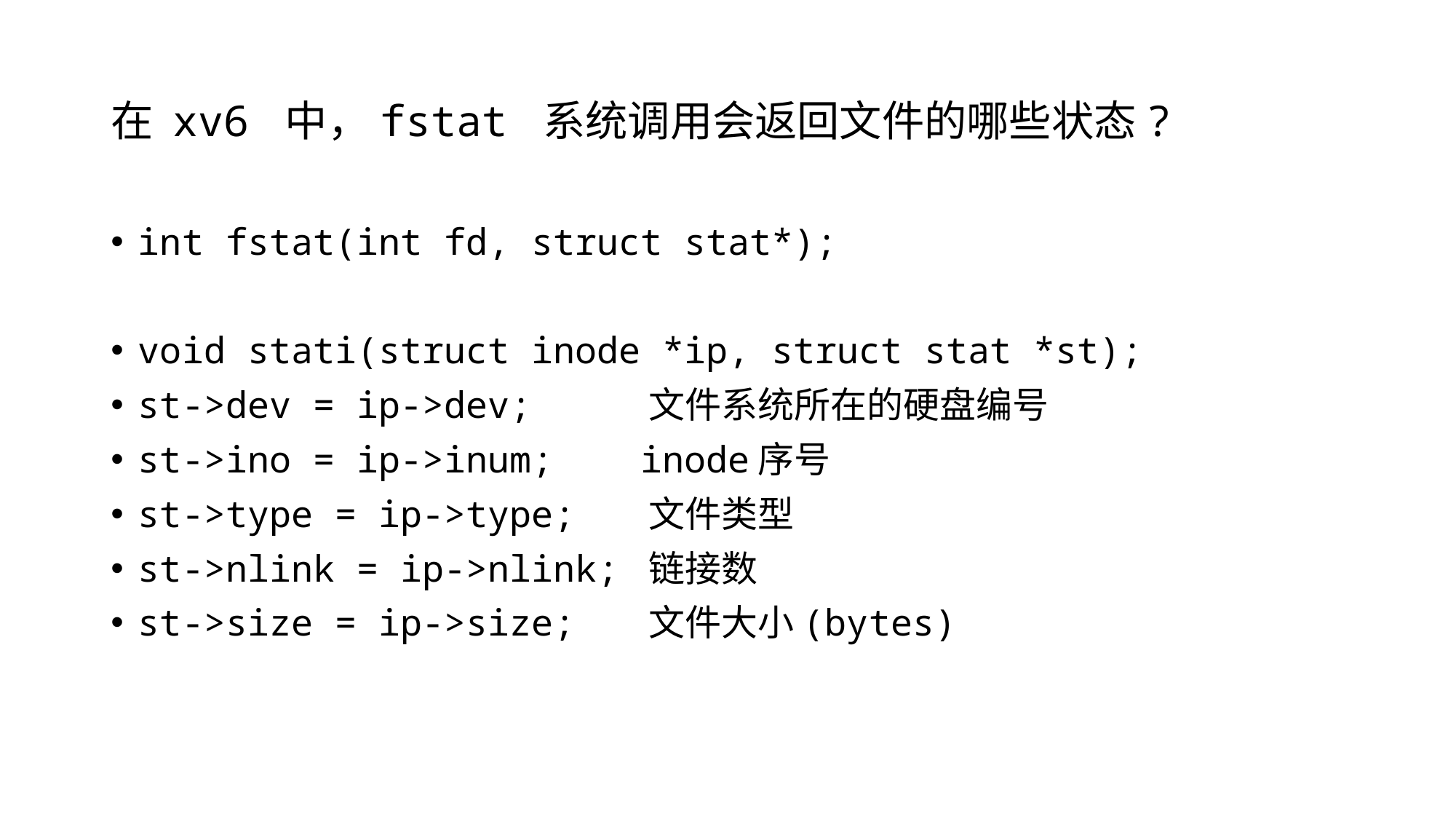

# 在 xv6 中，fstat 系统调用会返回文件的哪些状态?
int fstat(int fd, struct stat*);

void stati(struct inode *ip, struct stat *st);
st->dev = ip->dev;     文件系统所在的硬盘编号
st->ino = ip->inum;    inode序号
st->type = ip->type;   文件类型
st->nlink = ip->nlink; 链接数
st->size = ip->size;   文件大小(bytes)